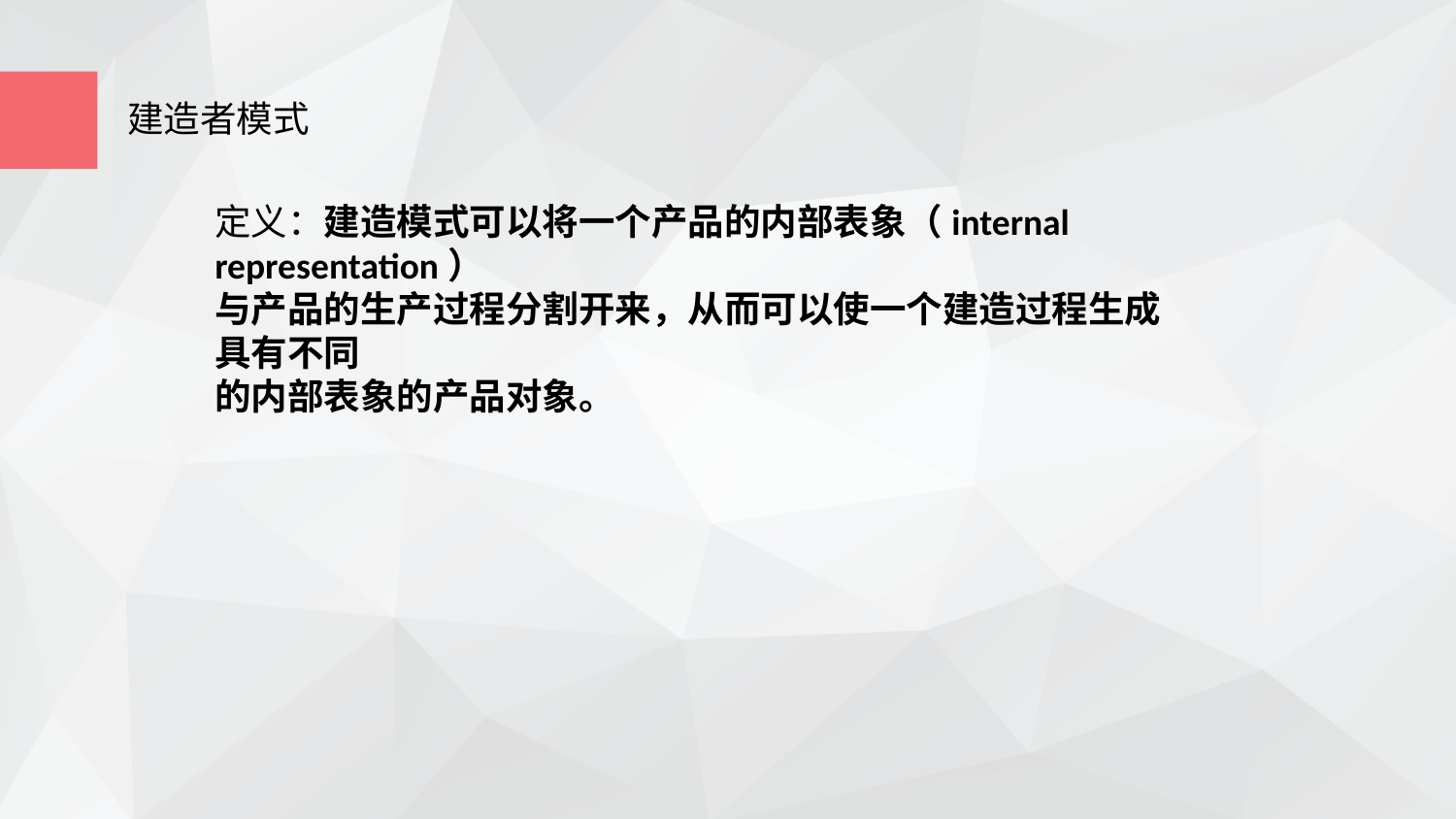

建造者模式
定义：建造模式可以将一个产品的内部表象（internal representation）
与产品的生产过程分割开来，从而可以使一个建造过程生成具有不同
的内部表象的产品对象。